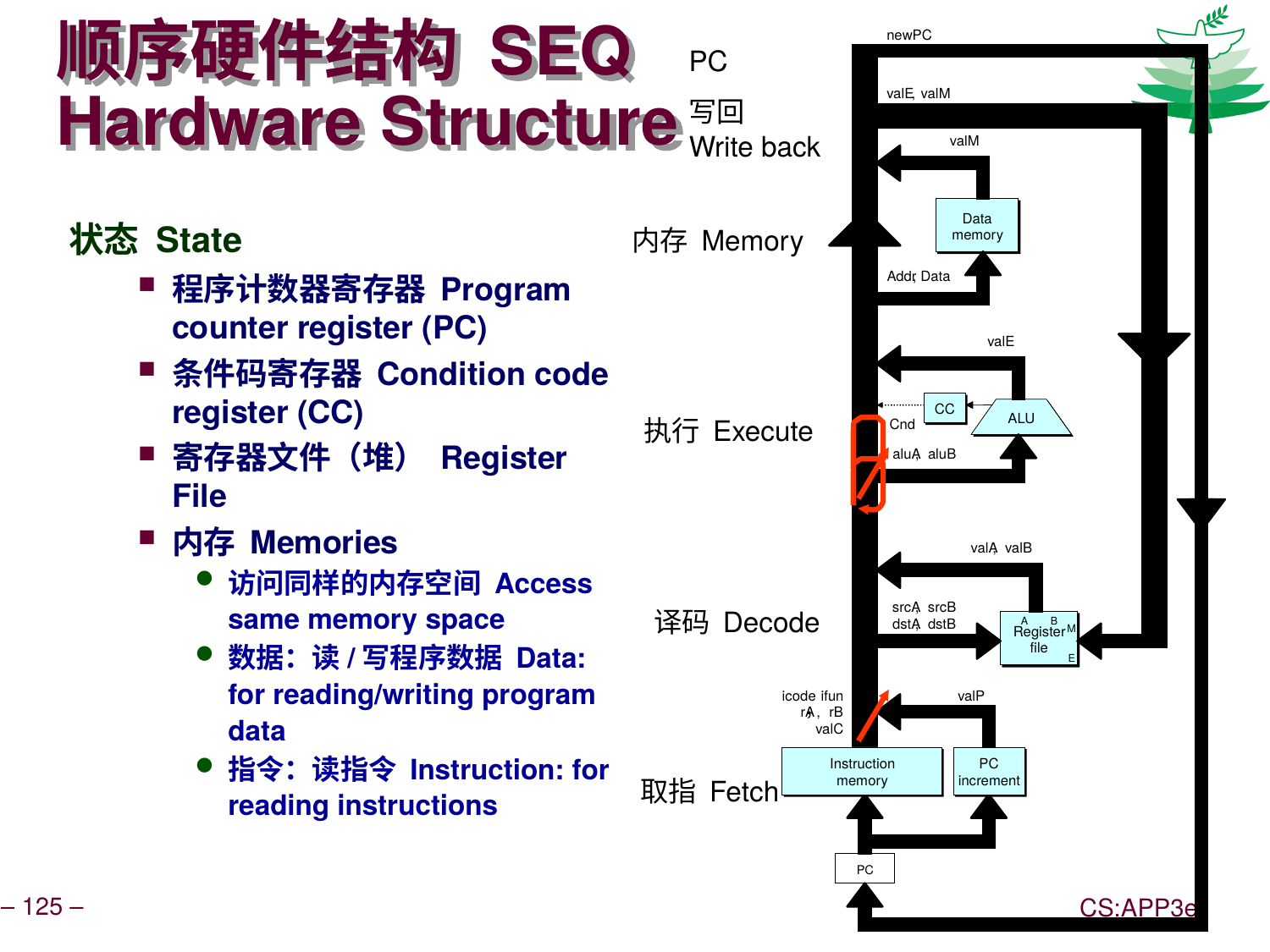

newPC

# 顺序硬件结构 SEQ Hardware Structure
PC

valE
,
valM
写回
Write back

valM

Data
Data
状态 State
程序计数器寄存器 Program counter register (PC)
条件码寄存器 Condition code register (CC)
寄存器文件（堆） Register File
内存 Memories
访问同样的内存空间 Access same memory space
数据：读/写程序数据 Data: for reading/writing program data
指令：读指令 Instruction: for reading instructions

内存 Memory
memory
memory

Addr
, Data

valE

CC

CC

ALU

ALU
执行 Execute
Cnd

aluA
,
aluB

valA
,
valB

srcA
,
srcB
译码 Decode

A
A
B
B
dstA
,
dstB

M
M
Register
Register

Register
Register

file
file
file
file

E
E

icode
,
ifun
valP

rA
,
rB

valC

Instruction
PC
Instruction
PC

memory
increment
取指 Fetch
memory
increment

PC